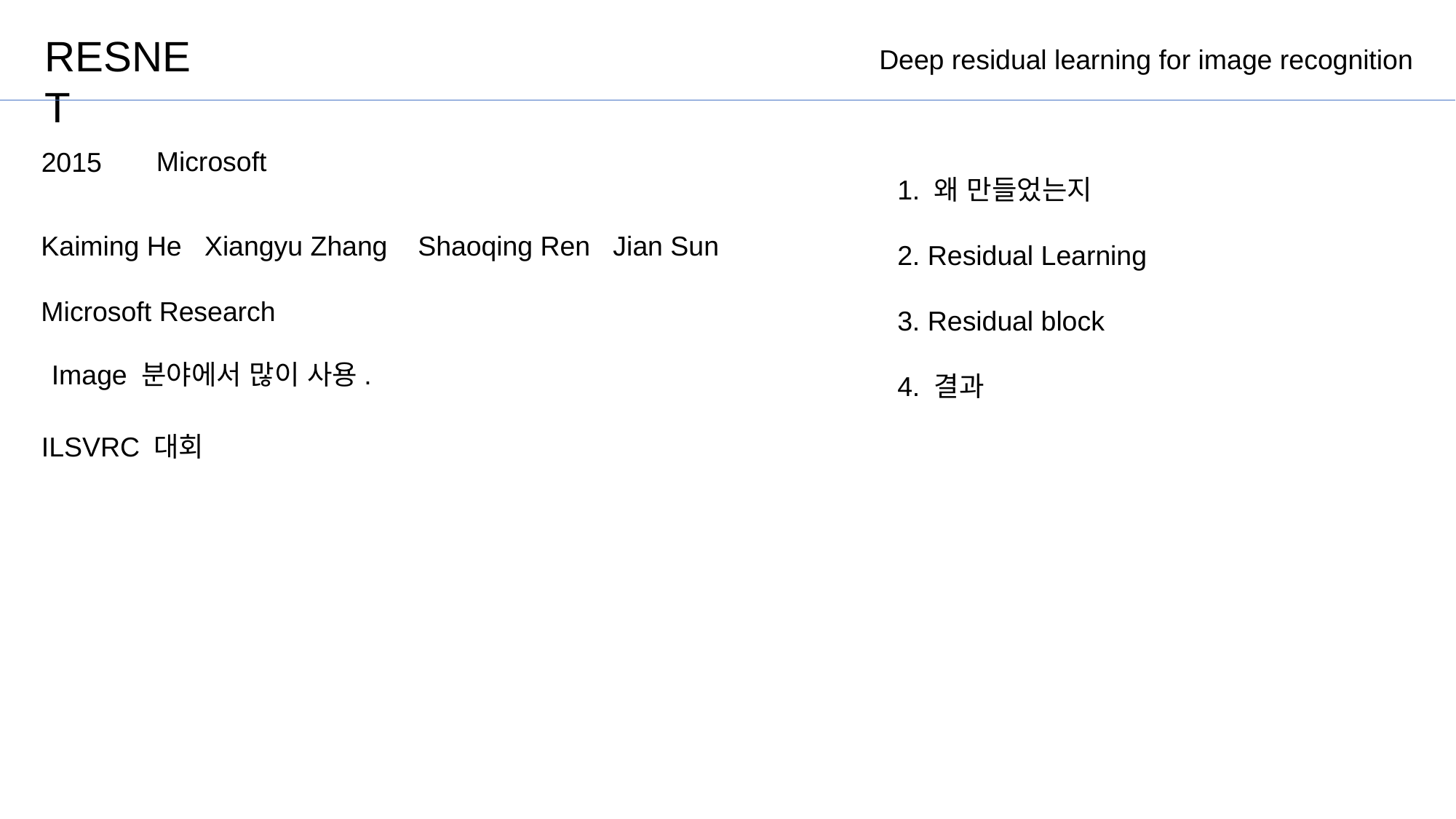

RESNET
Deep residual learning for image recognition
Microsoft
2015
1. 왜 만들었는지

2. Residual Learning

3. Residual block

4. 결과
Kaiming He   Xiangyu Zhang    Shaoqing Ren   Jian Sun

Microsoft Research
Image 분야에서 많이 사용.
ILSVRC 대회